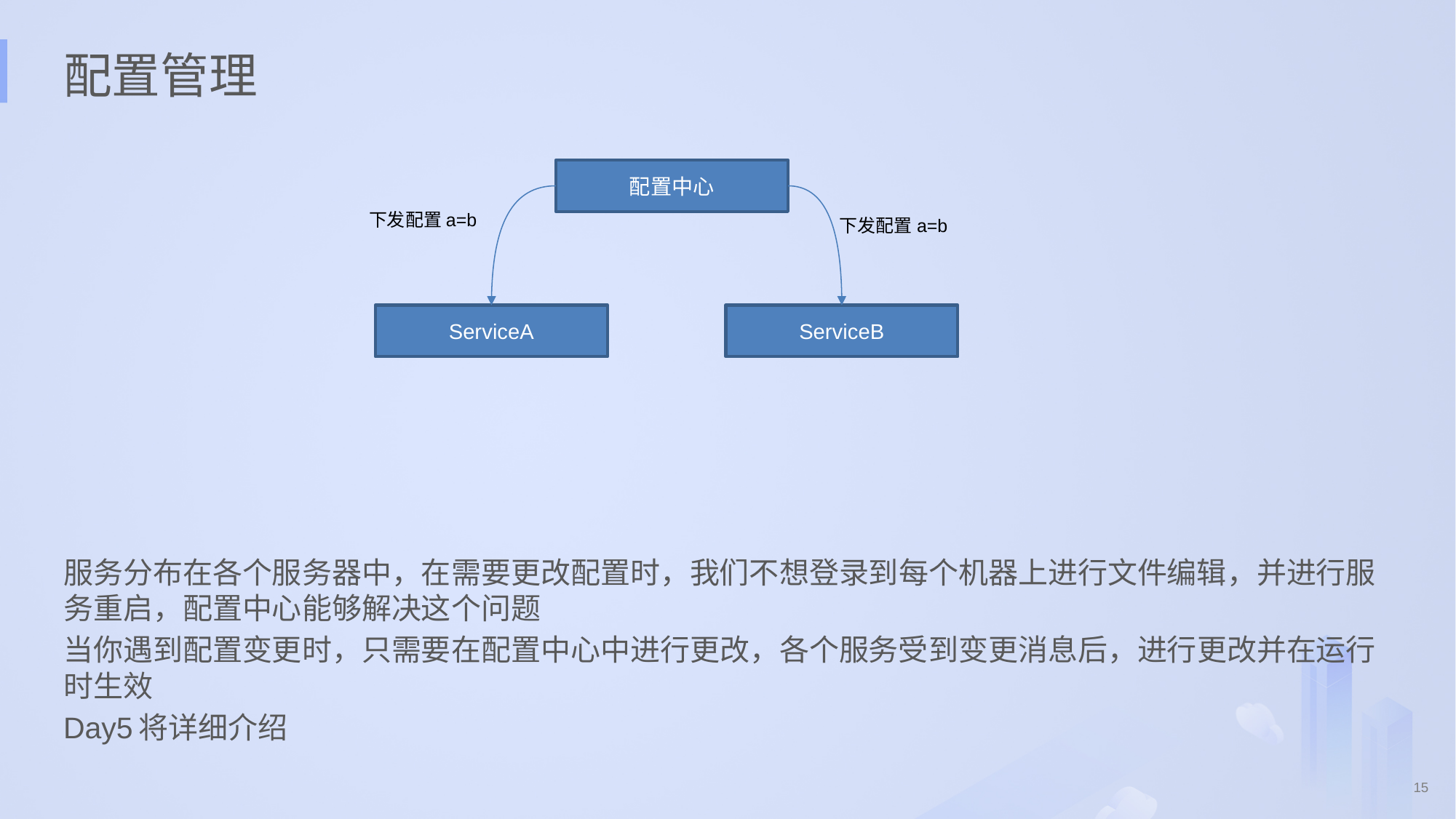

# 配置管理
配置中心
下发配置a=b
下发配置a=b
ServiceA
ServiceB
服务分布在各个服务器中，在需要更改配置时，我们不想登录到每个机器上进行文件编辑，并进行服务重启，配置中心能够解决这个问题
当你遇到配置变更时，只需要在配置中心中进行更改，各个服务受到变更消息后，进行更改并在运行时生效
Day5将详细介绍